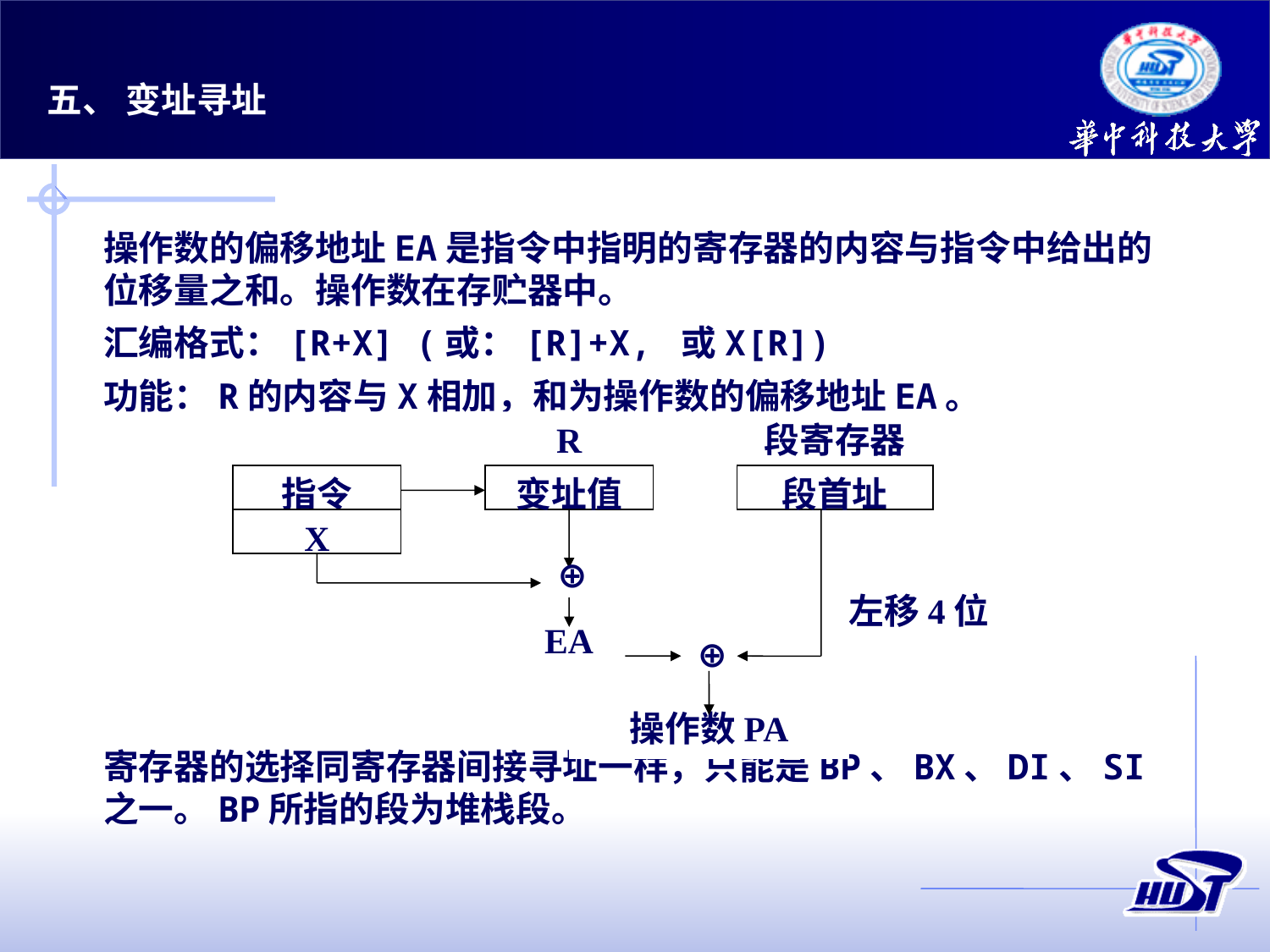

五、 变址寻址

操作数的偏移地址EA是指令中指明的寄存器的内容与指令中给出的位移量之和。操作数在存贮器中。
汇编格式：[R+X] (或：[R]+X, 或X[R])
功能：R的内容与X相加，和为操作数的偏移地址EA。

寄存器的选择同寄存器间接寻址一样，只能是BP、BX、DI、SI之一。BP所指的段为堆栈段。
R

段寄存器

指令

变址值

段首址

X

⊕

左移4位

EA

⊕

操作数PA